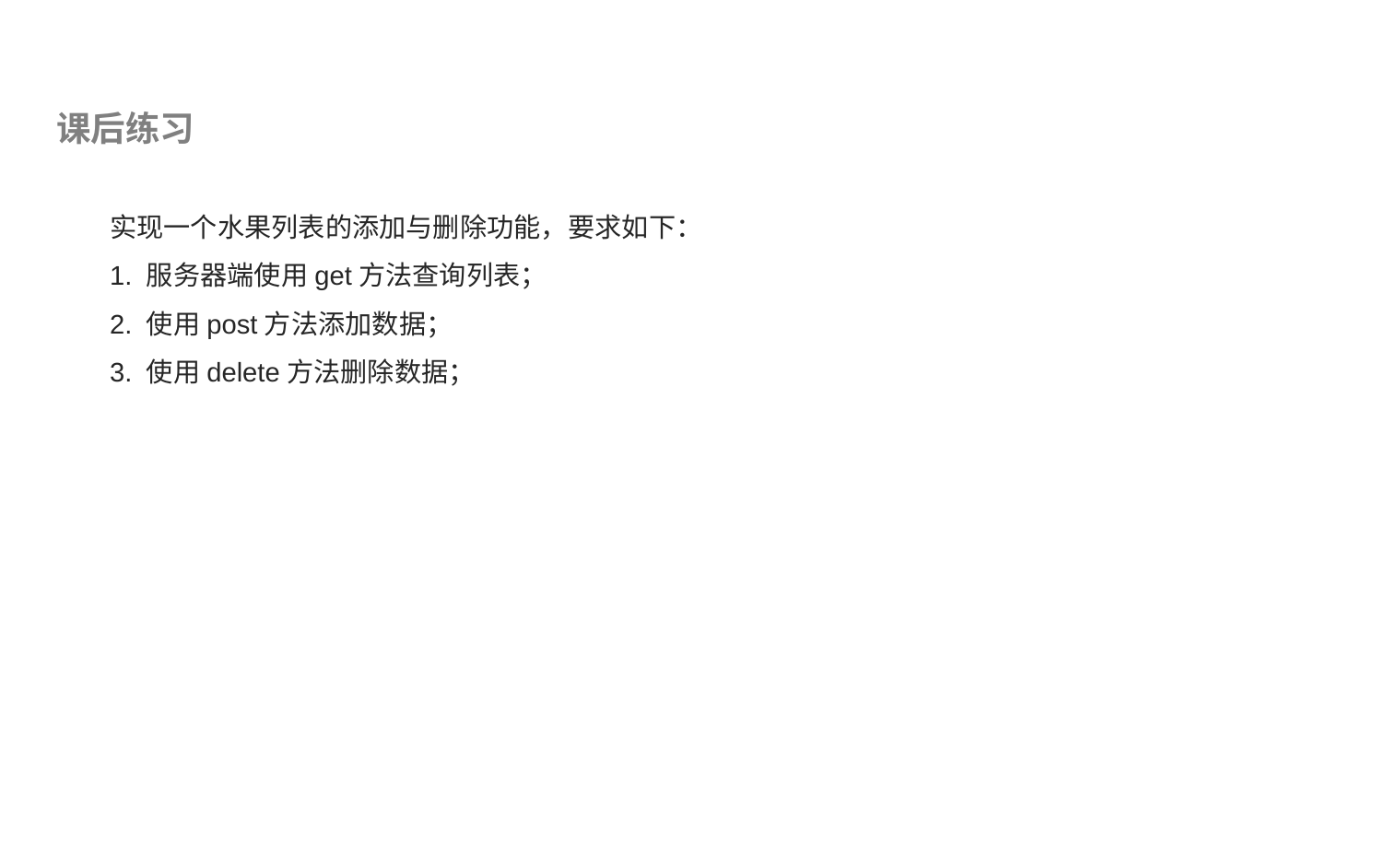

课后练习
实现一个水果列表的添加与删除功能，要求如下：
1. 服务器端使用get方法查询列表；
2. 使用post方法添加数据；
3. 使用delete方法删除数据；